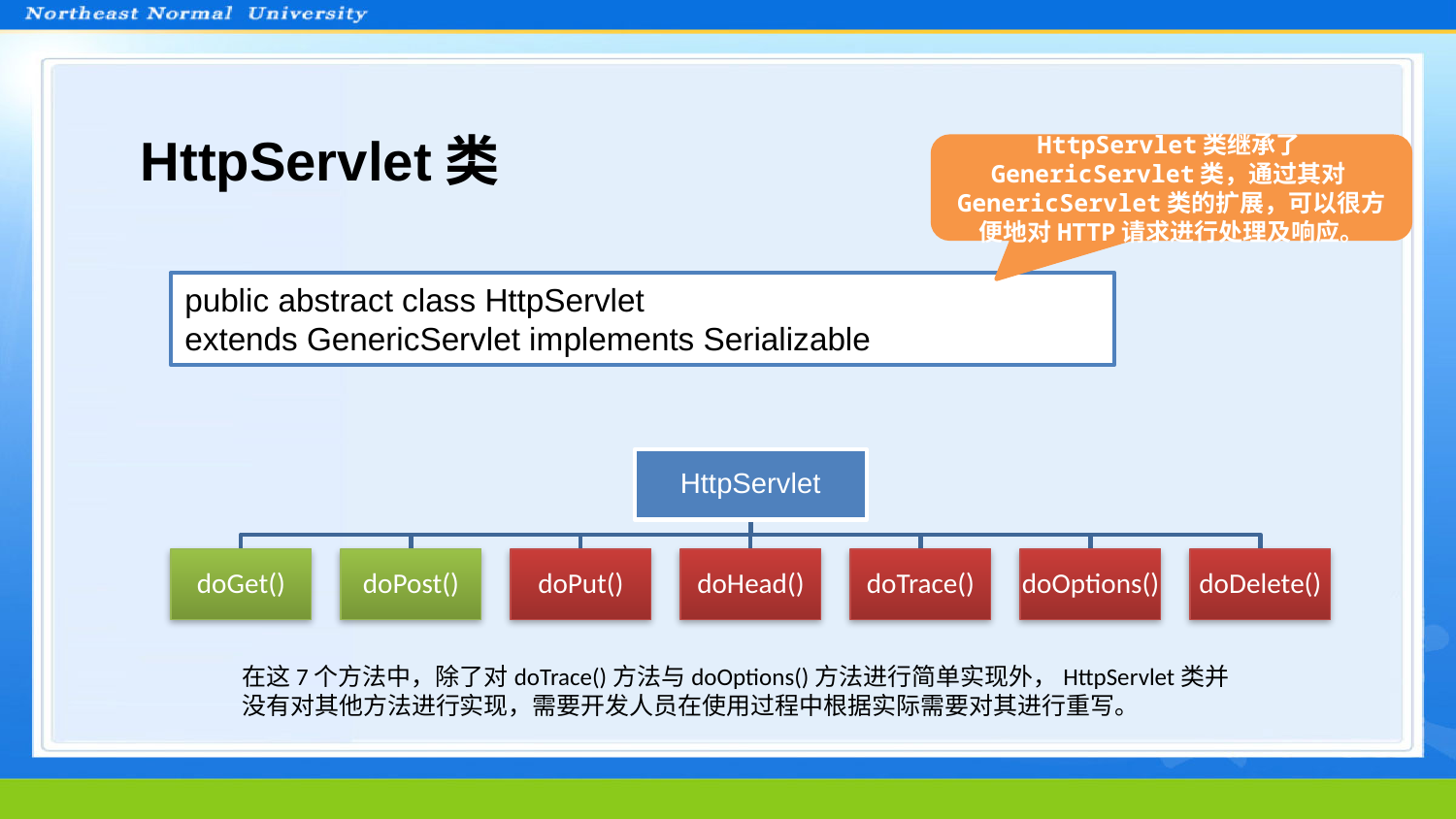

HttpServlet类
HttpServlet类继承了GenericServlet类，通过其对GenericServlet类的扩展，可以很方便地对HTTP请求进行处理及响应。
public abstract class HttpServlet
extends GenericServlet implements Serializable
HttpServlet
doGet()
doPost()
doPut()
doHead()
doTrace()
doOptions()
doDelete()
在这7个方法中，除了对doTrace()方法与doOptions()方法进行简单实现外，HttpServlet类并没有对其他方法进行实现，需要开发人员在使用过程中根据实际需要对其进行重写。